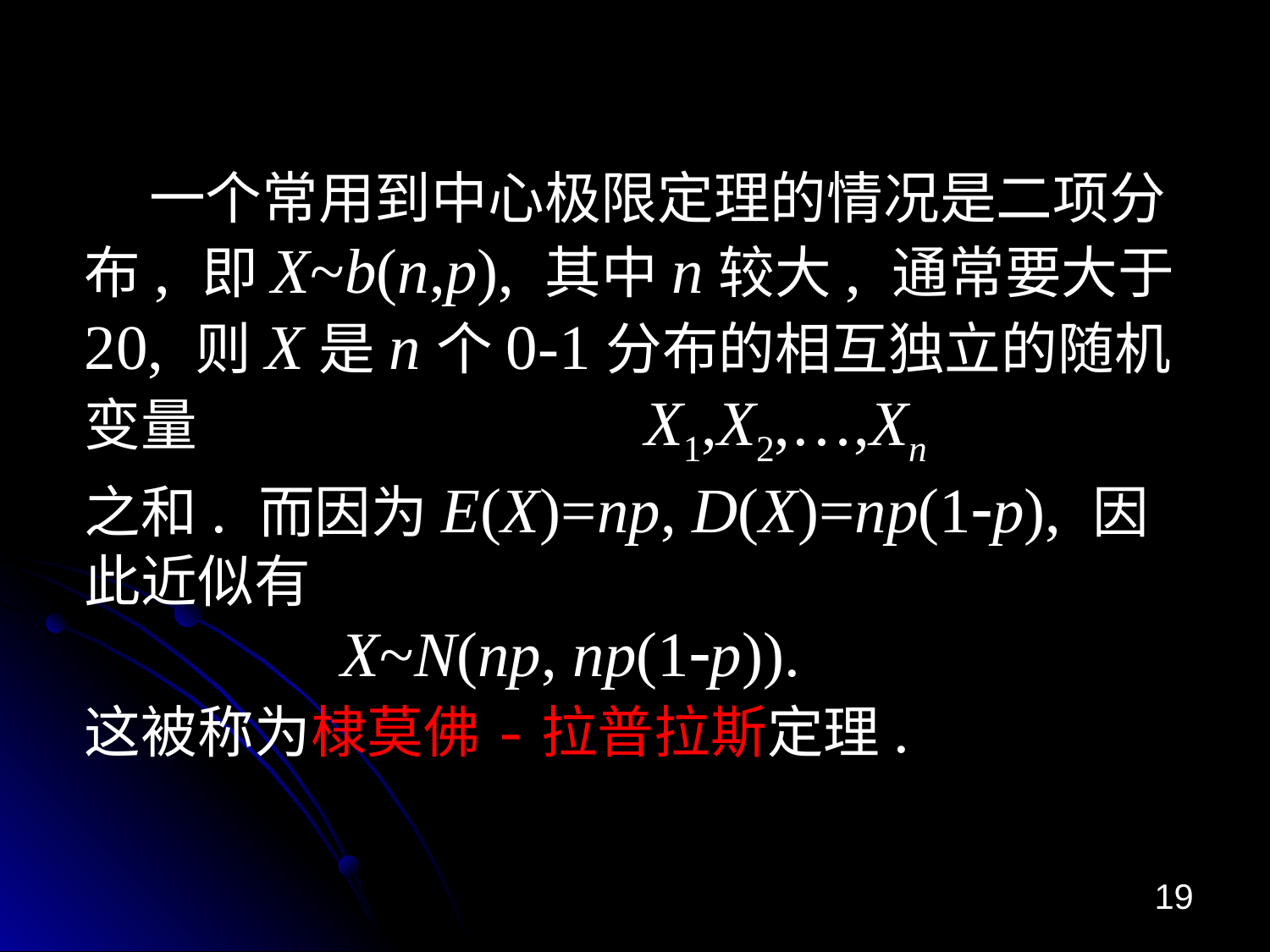

# 一个常用到中心极限定理的情况是二项分布, 即X~b(n,p), 其中n较大, 通常要大于20, 则X是n个0-1分布的相互独立的随机变量  			   X1,X2,…,Xn 之和. 而因为E(X)=np, D(X)=np(1−p), 因此近似有 X~N(np, np(1−p)). 这被称为棣莫佛-拉普拉斯定理.
19